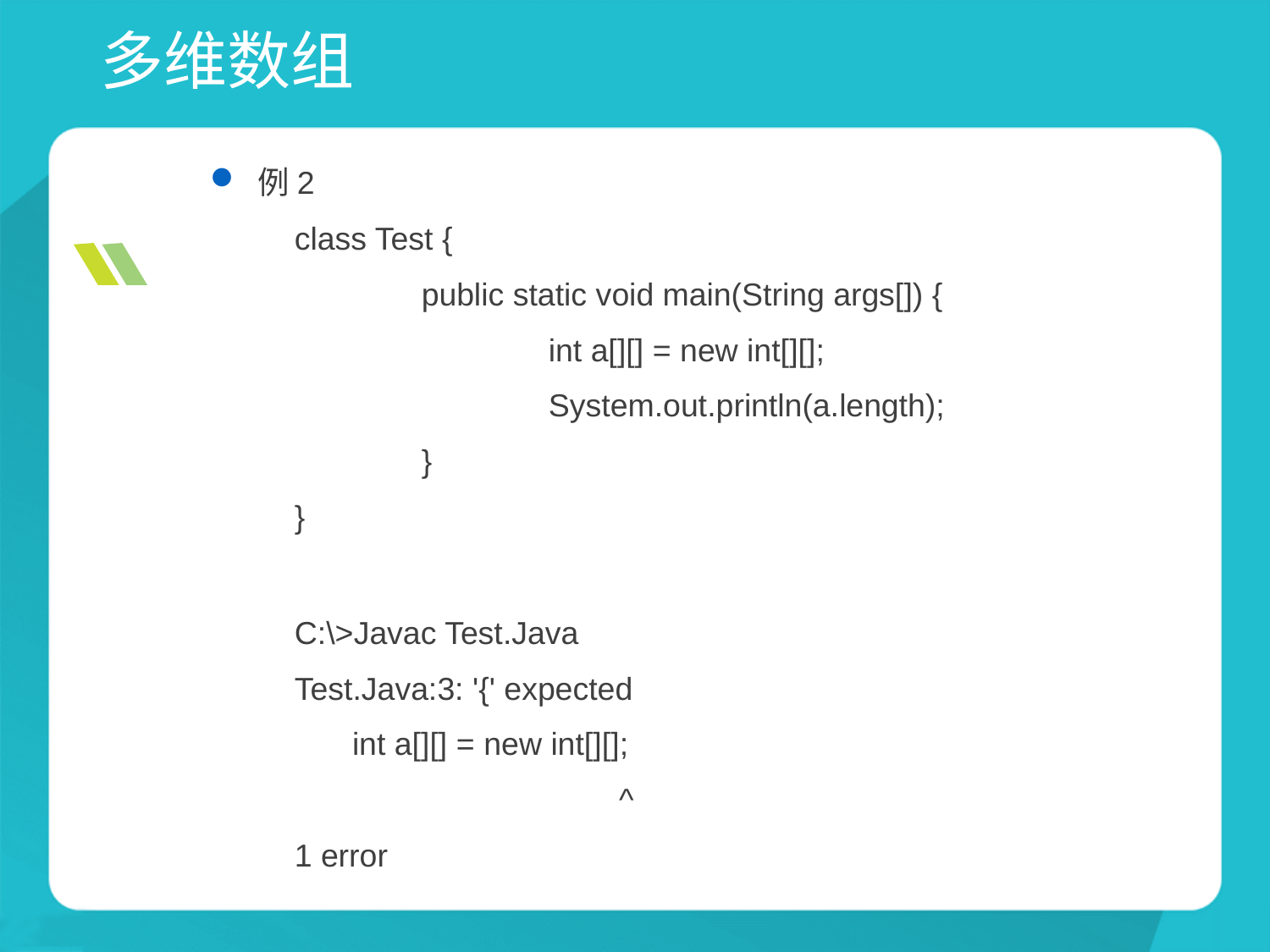

# 多维数组
例2
	class Test {
		public static void main(String args[]) {
			int a[][] = new int[][];
			System.out.println(a.length);
		}
	}

	C:\>Javac Test.Java
	Test.Java:3: '{' expected
                int a[][] = new int[][];
                                              ^
	1 error